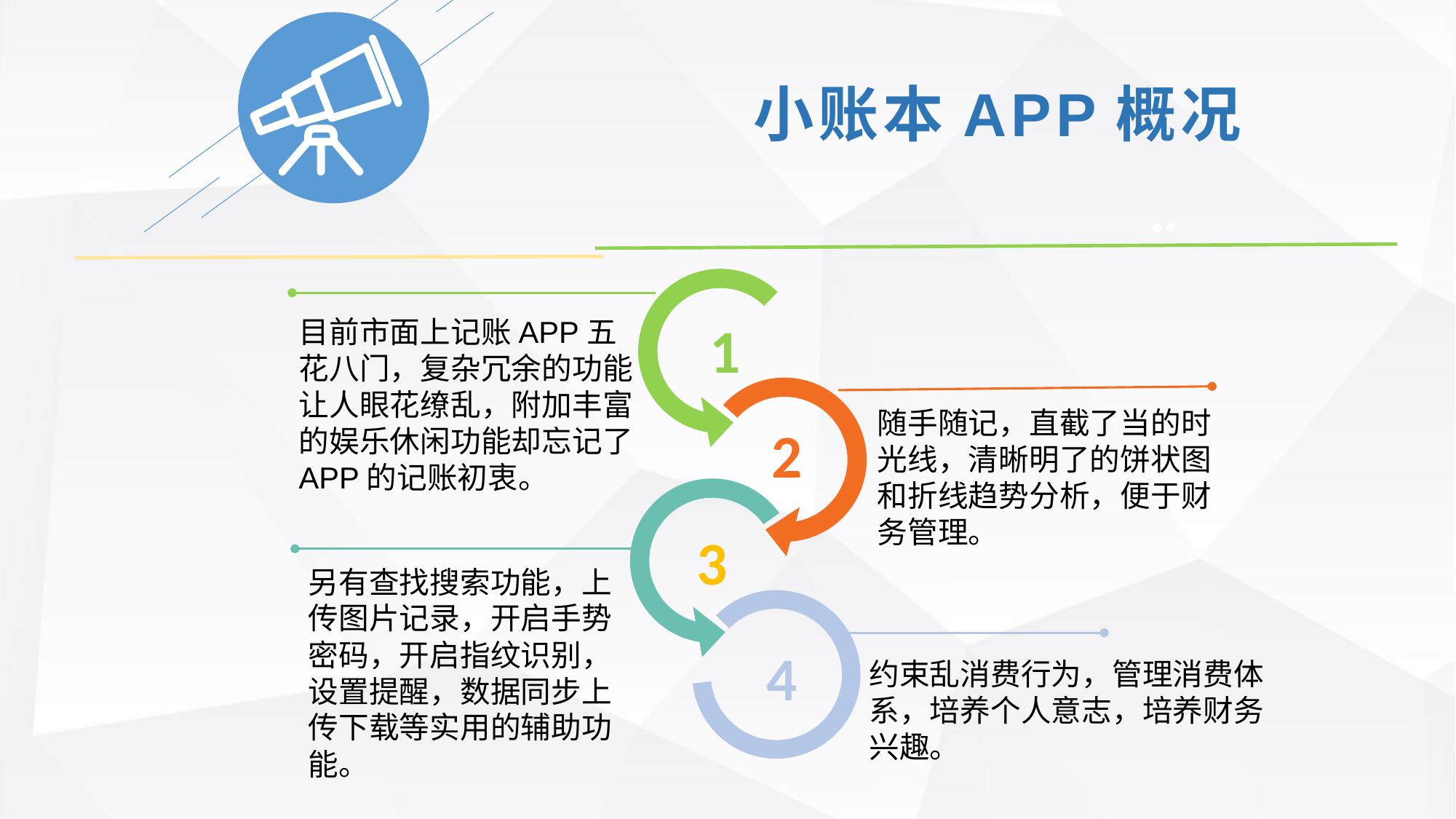

小账本APP概况

目前市面上记账APP五花八门，复杂冗余的功能让人眼花缭乱，附加丰富的娱乐休闲功能却忘记了APP的记账初衷。
1

随手随记，直截了当的时光线，清晰明了的饼状图和折线趋势分析，便于财务管理。
2

3
另有查找搜索功能，上传图片记录，开启手势密码，开启指纹识别，设置提醒，数据同步上传下载等实用的辅助功能。

4
约束乱消费行为，管理消费体系，培养个人意志，培养财务兴趣。